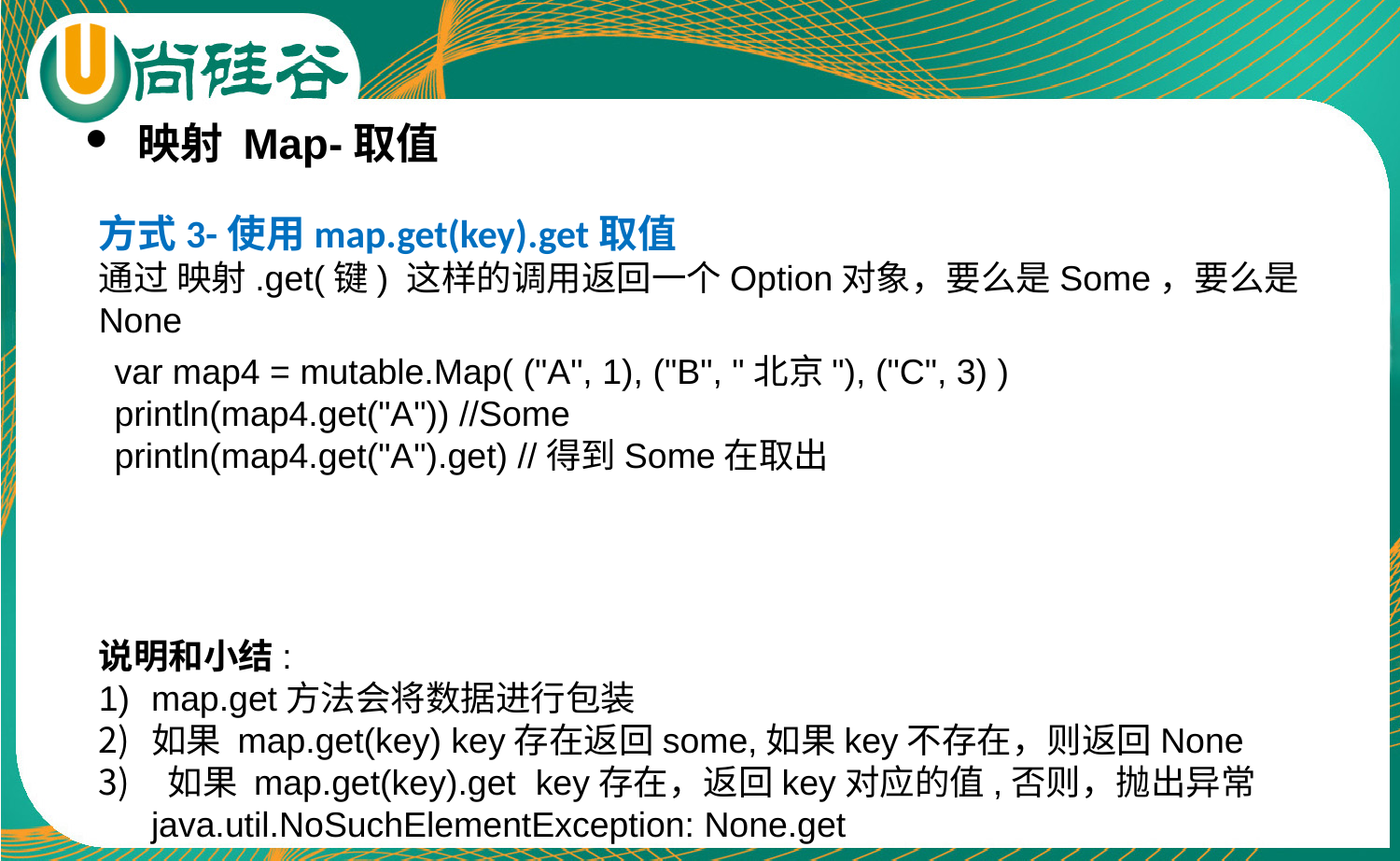

映射 Map-取值

方式3-使用map.get(key).get取值
通过 映射.get(键) 这样的调用返回一个Option对象，要么是Some，要么是None

说明和小结:
map.get方法会将数据进行包装
如果 map.get(key) key存在返回some,如果key不存在，则返回None
 如果 map.get(key).get  key存在，返回key对应的值,否则，抛出异常 java.util.NoSuchElementException: None.get
var map4 = mutable.Map( ("A", 1), ("B", "北京"), ("C", 3) )
println(map4.get("A")) //Some
println(map4.get("A").get) //得到Some在取出